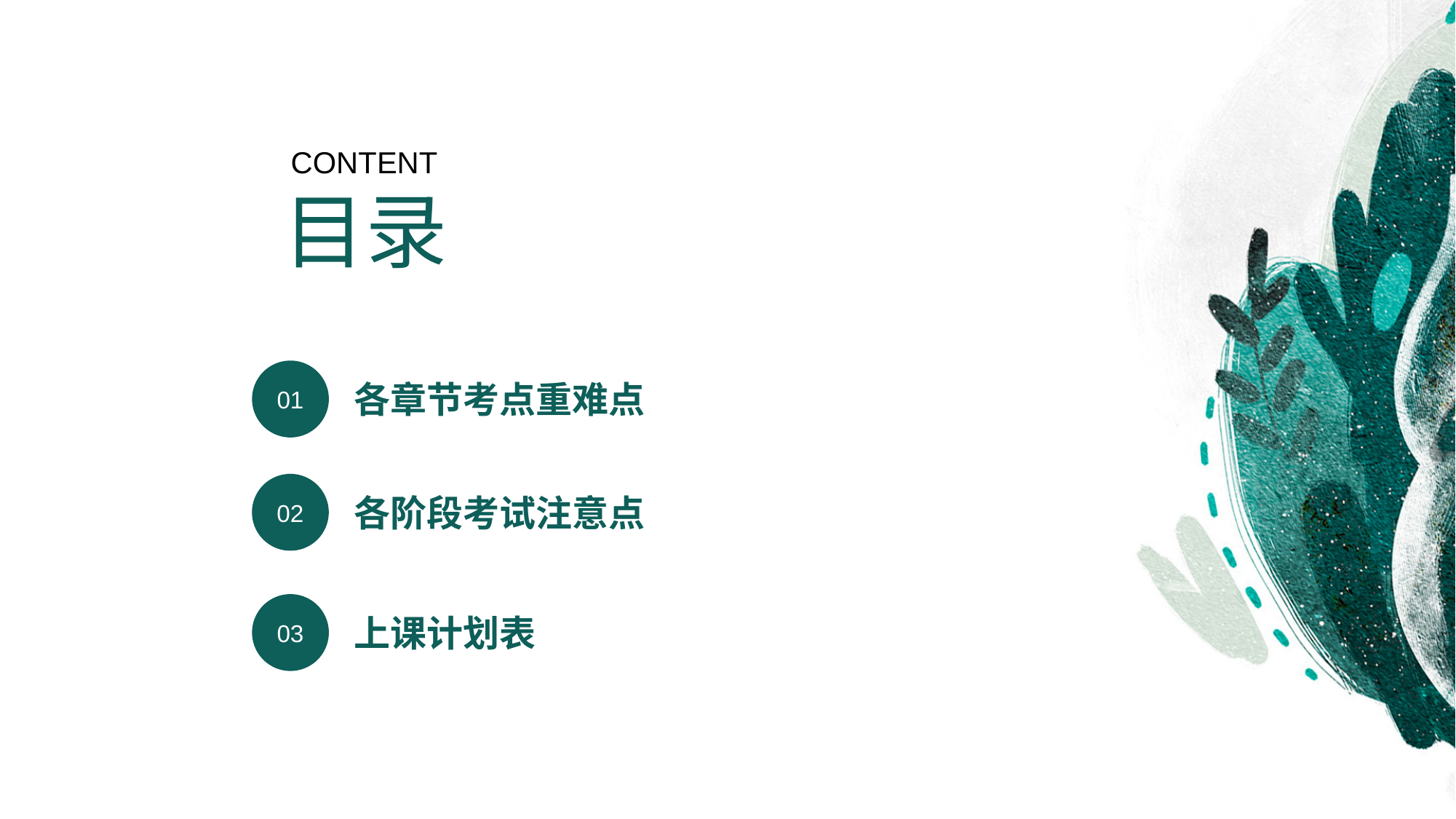

CONTENT
目录
01
各章节考点重难点
02
各阶段考试注意点
03
上课计划表